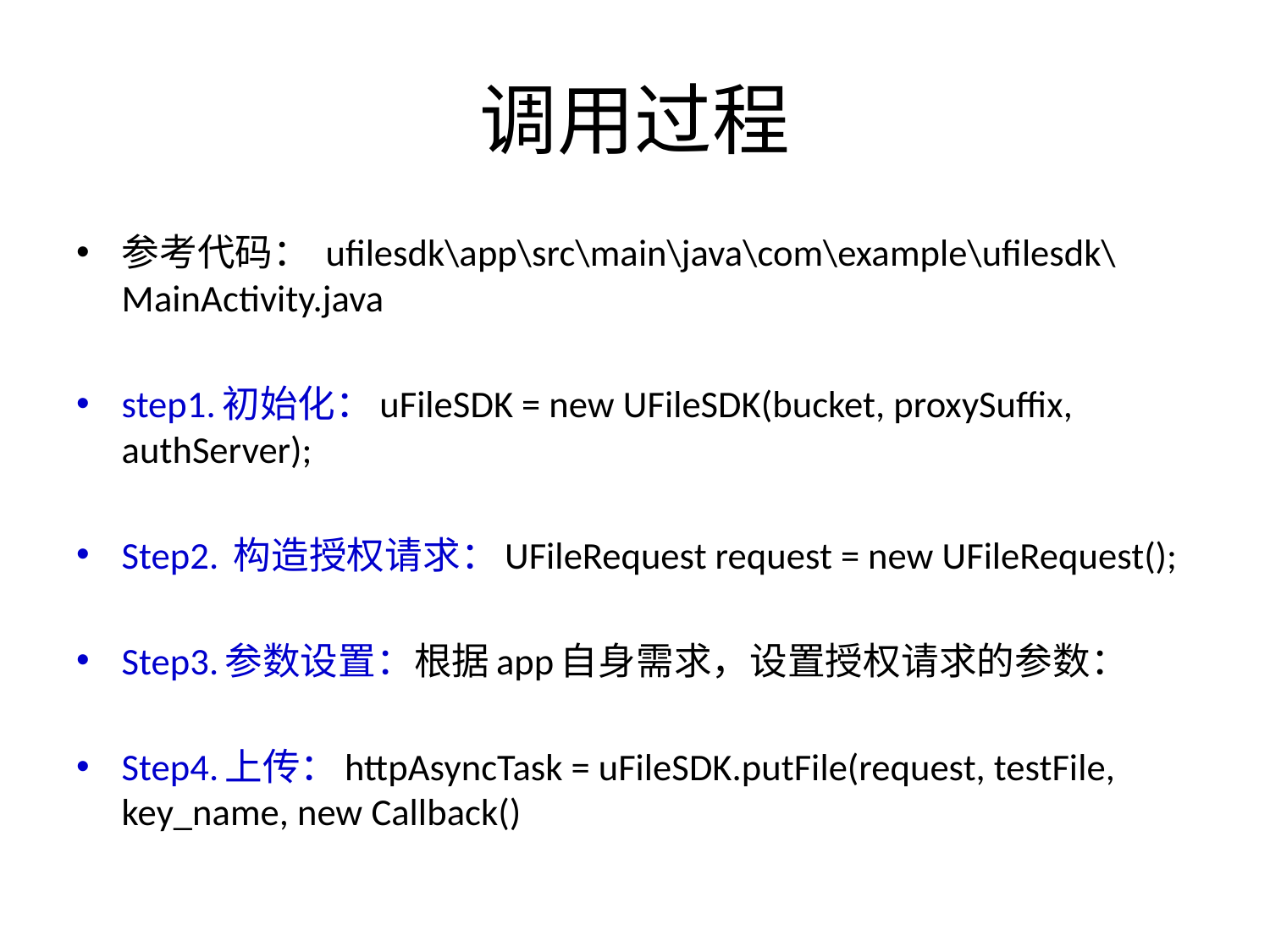

# 调用过程
参考代码： ufilesdk\app\src\main\java\com\example\ufilesdk\ MainActivity.java

step1.初始化：uFileSDK = new UFileSDK(bucket, proxySuffix, authServer);

Step2. 构造授权请求：UFileRequest request = new UFileRequest();

Step3.参数设置：根据app自身需求，设置授权请求的参数：

Step4.上传：httpAsyncTask = uFileSDK.putFile(request, testFile, key_name, new Callback()